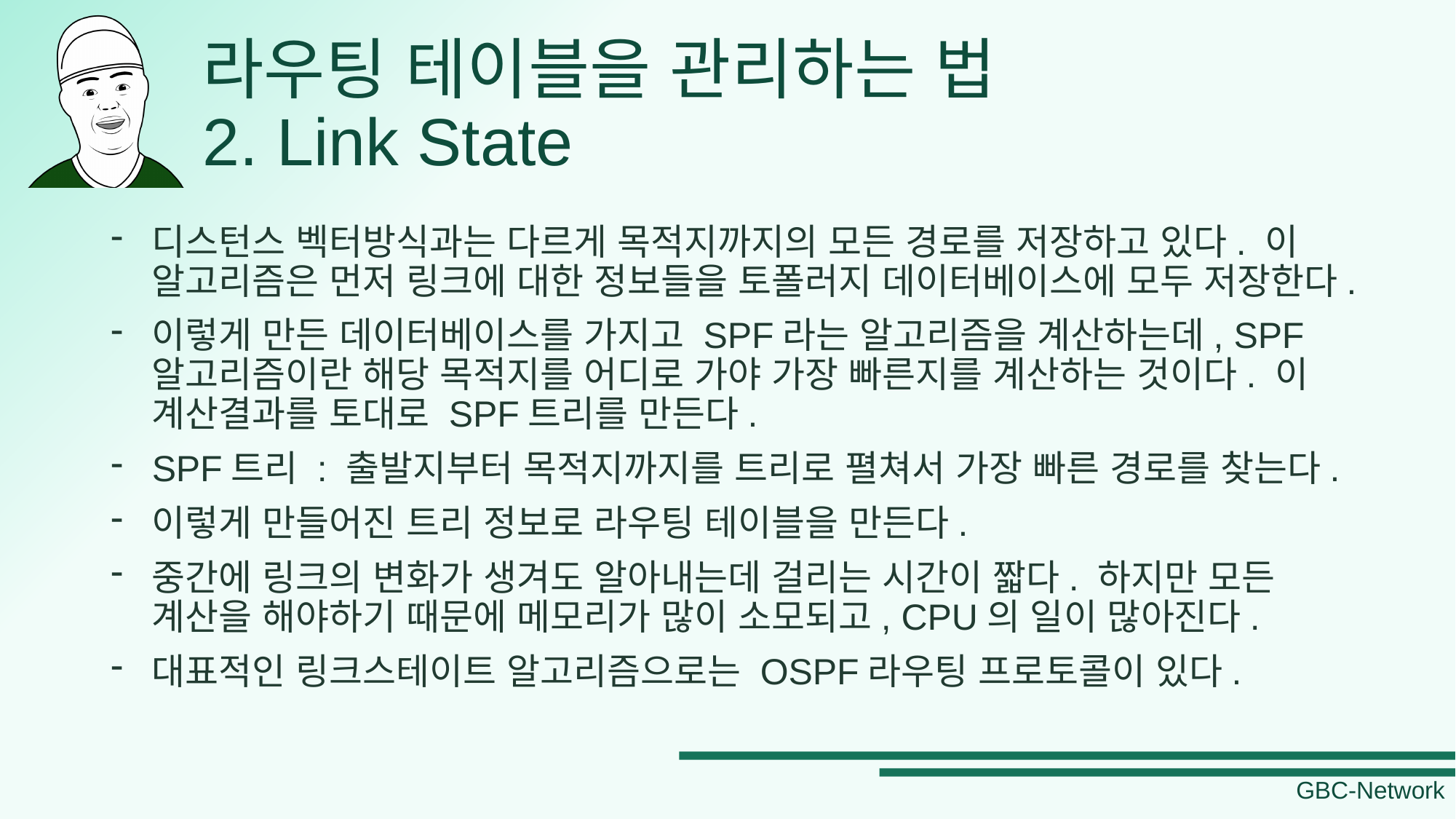

# 라우팅 테이블을 관리하는 법 2. Link State
디스턴스 벡터방식과는 다르게 목적지까지의 모든 경로를 저장하고 있다. 이 알고리즘은 먼저 링크에 대한 정보들을 토폴러지 데이터베이스에 모두 저장한다.
이렇게 만든 데이터베이스를 가지고 SPF라는 알고리즘을 계산하는데, SPF알고리즘이란 해당 목적지를 어디로 가야 가장 빠른지를 계산하는 것이다. 이 계산결과를 토대로 SPF트리를 만든다.
SPF트리 : 출발지부터 목적지까지를 트리로 펼쳐서 가장 빠른 경로를 찾는다.
이렇게 만들어진 트리 정보로 라우팅 테이블을 만든다.
중간에 링크의 변화가 생겨도 알아내는데 걸리는 시간이 짧다. 하지만 모든 계산을 해야하기 때문에 메모리가 많이 소모되고, CPU의 일이 많아진다.
대표적인 링크스테이트 알고리즘으로는 OSPF라우팅 프로토콜이 있다.